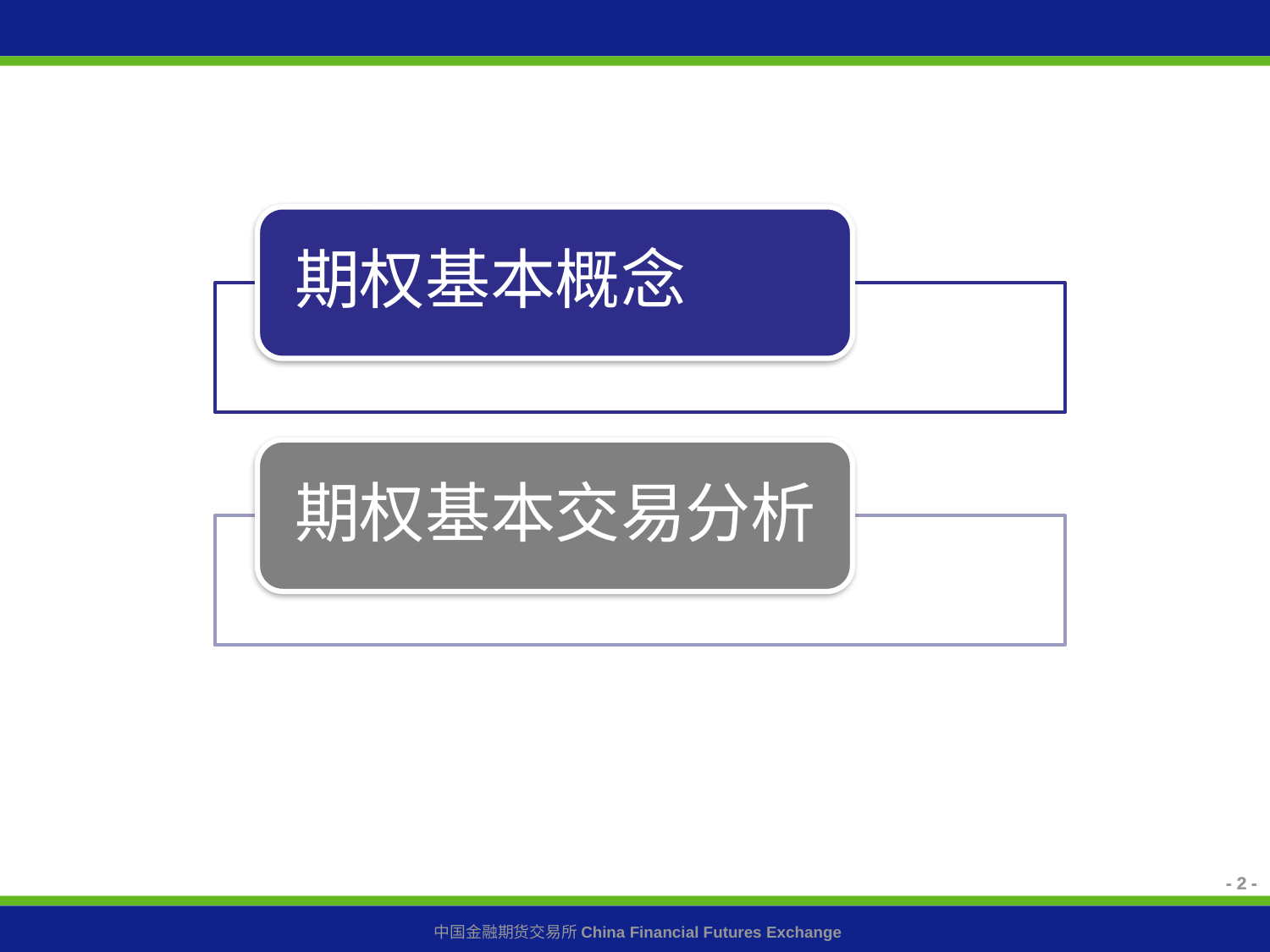

期权基本概念
期权基本交易分析
- 2 -
- 2 -